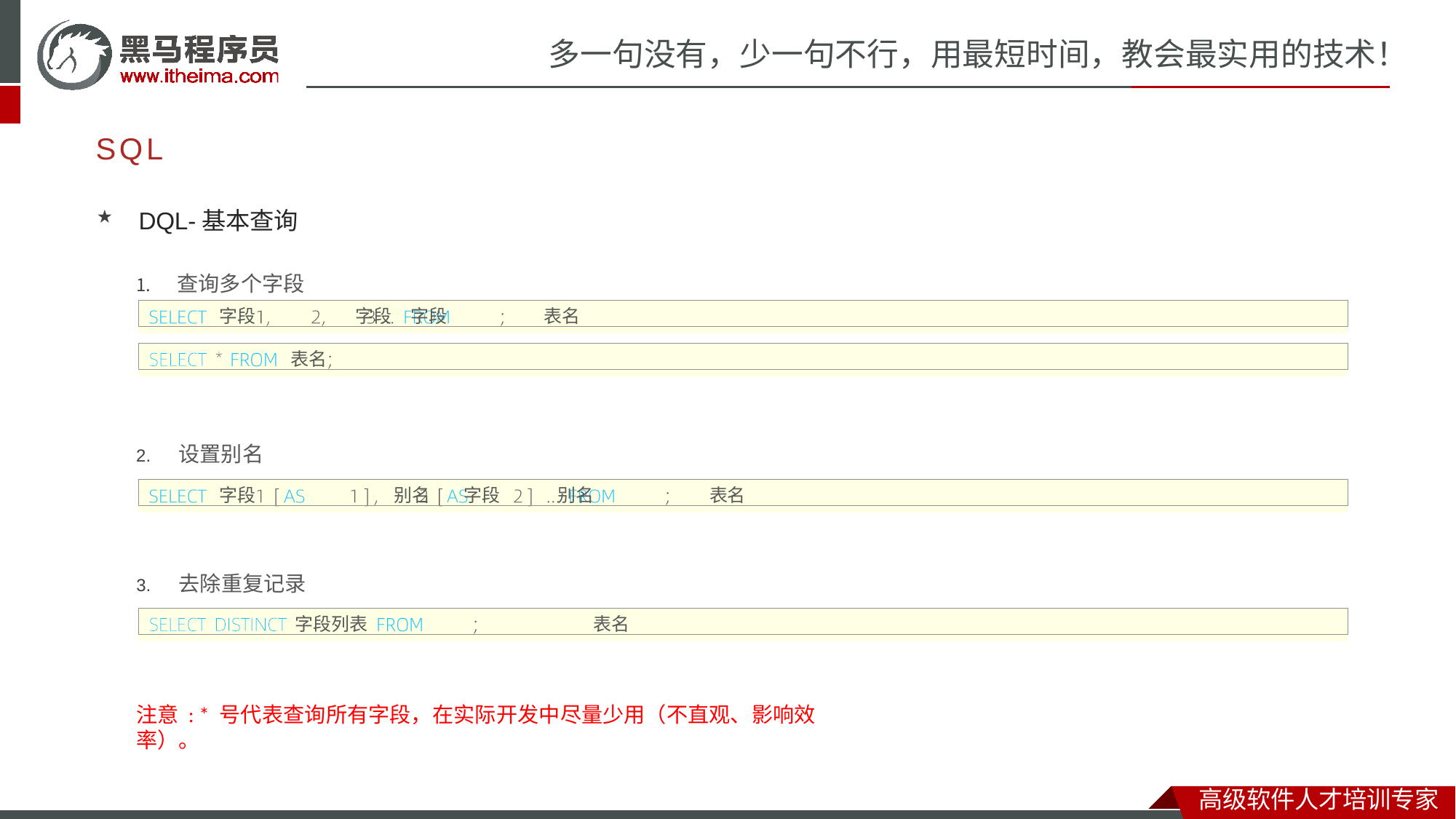

# 多一句没有，少一句不行，用最短时间，教会最实用的技术！

SQL

DQL-基本查询

查询多个字段

字段	字段	字段	表名

表名

2.	设置别名

字段	别名	字段	别名	表名

3.	去除重复记录

字段列表	表名

注意: * 号代表查询所有字段，在实际开发中尽量少用（不直观、影响效率）。
高级软件人才培训专家